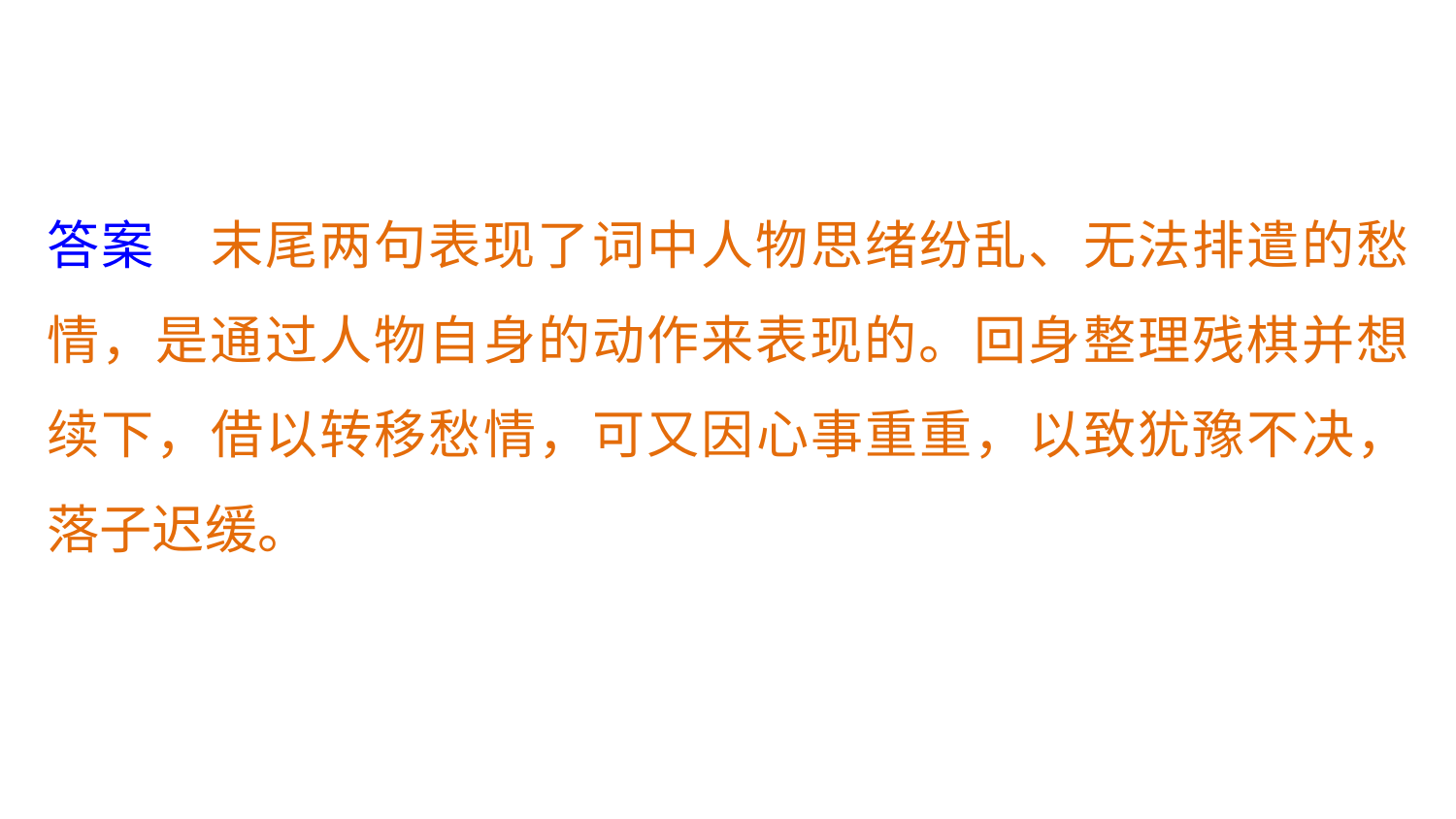

答案　末尾两句表现了词中人物思绪纷乱、无法排遣的愁情，是通过人物自身的动作来表现的。回身整理残棋并想续下，借以转移愁情，可又因心事重重，以致犹豫不决，落子迟缓。